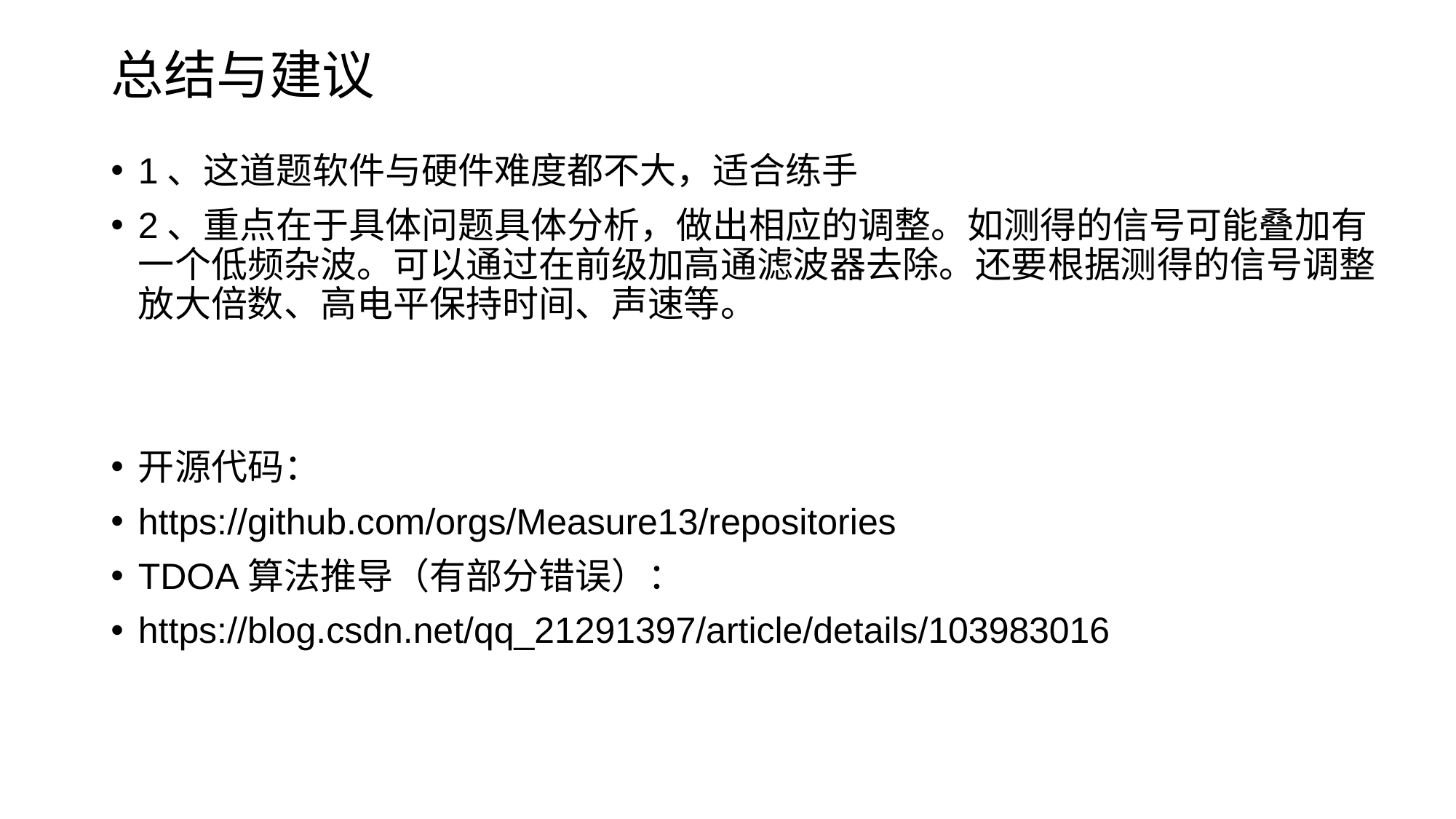

# 总结与建议
1、这道题软件与硬件难度都不大，适合练手
2、重点在于具体问题具体分析，做出相应的调整。如测得的信号可能叠加有一个低频杂波。可以通过在前级加高通滤波器去除。还要根据测得的信号调整放大倍数、高电平保持时间、声速等。

开源代码：
https://github.com/orgs/Measure13/repositories
TDOA算法推导（有部分错误）：
https://blog.csdn.net/qq_21291397/article/details/103983016